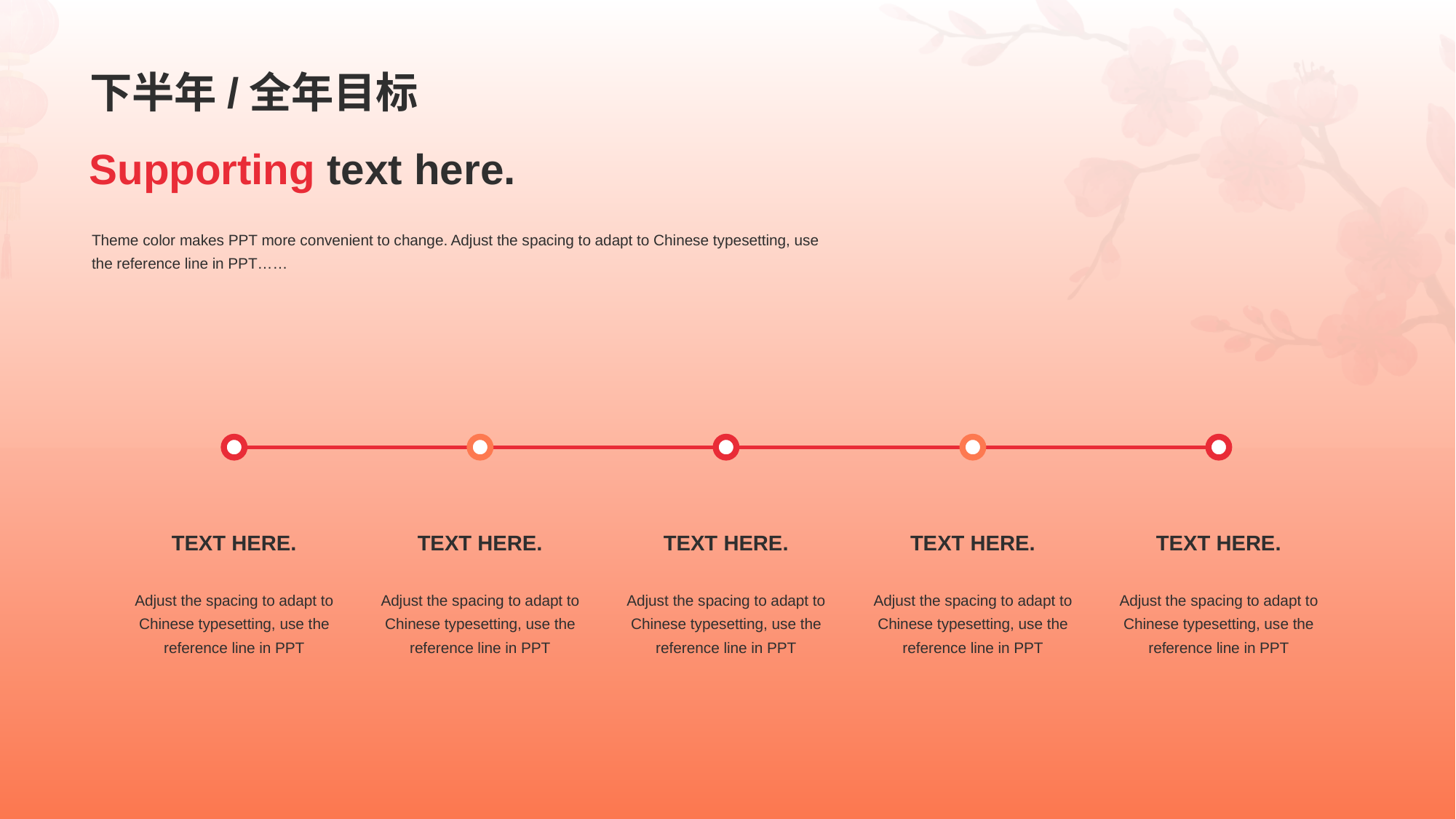

# 下半年/全年目标
Supporting text here.
Theme color makes PPT more convenient to change. Adjust the spacing to adapt to Chinese typesetting, use the reference line in PPT……

TEXT HERE.
Adjust the spacing to adapt to Chinese typesetting, use the reference line in PPT

TEXT HERE.
Adjust the spacing to adapt to Chinese typesetting, use the reference line in PPT

TEXT HERE.
Adjust the spacing to adapt to Chinese typesetting, use the reference line in PPT

TEXT HERE.
Adjust the spacing to adapt to Chinese typesetting, use the reference line in PPT

TEXT HERE.
Adjust the spacing to adapt to Chinese typesetting, use the reference line in PPT